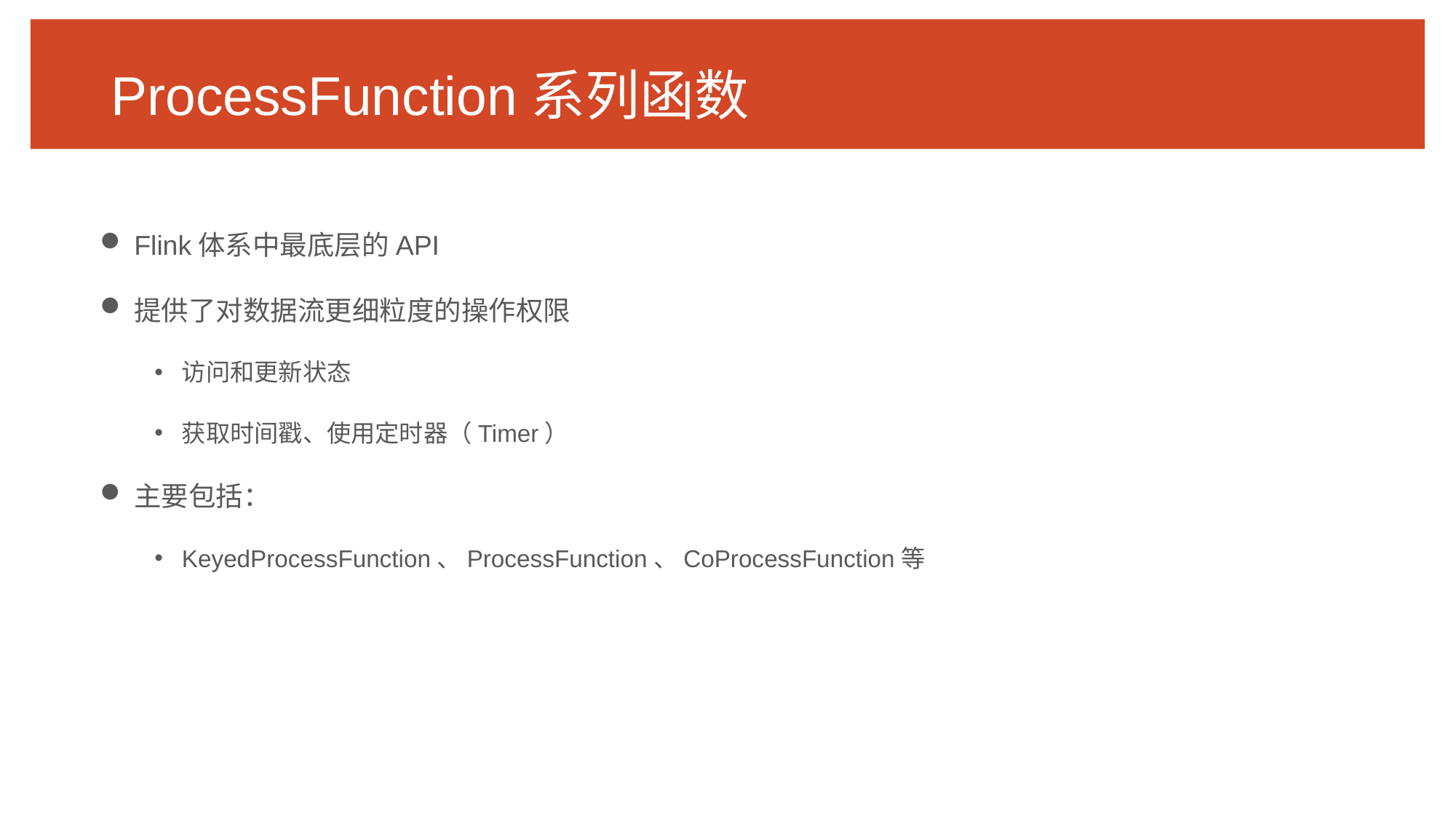

# ProcessFunction系列函数
Flink体系中最底层的API
提供了对数据流更细粒度的操作权限
访问和更新状态
获取时间戳、使用定时器（Timer）
主要包括：
KeyedProcessFunction、ProcessFunction、CoProcessFunction等